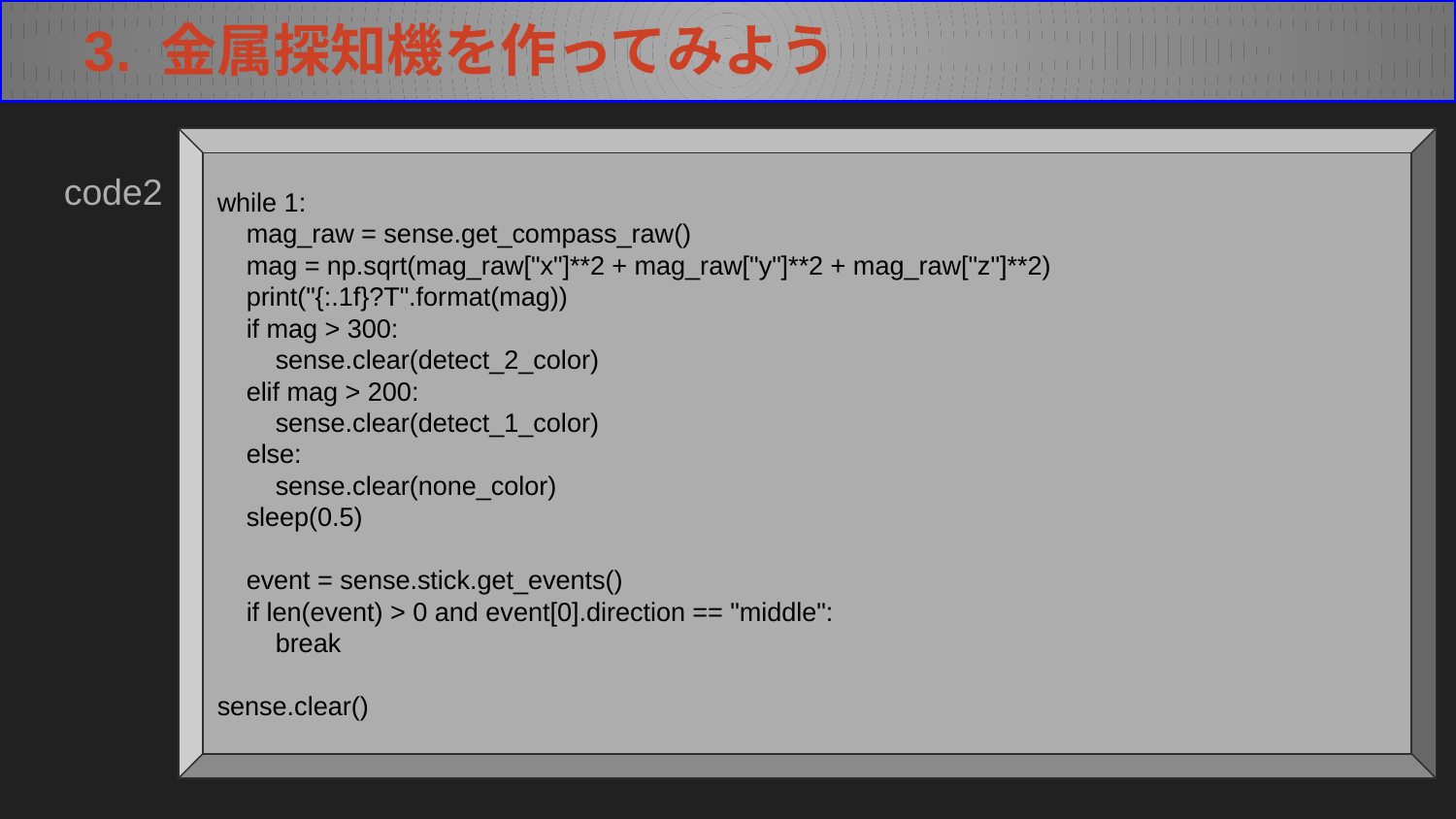

3. 金属探知機を作ってみよう
while 1:
    mag_raw = sense.get_compass_raw()
    mag = np.sqrt(mag_raw["x"]**2 + mag_raw["y"]**2 + mag_raw["z"]**2)
    print("{:.1f}?T".format(mag))
    if mag > 300:
        sense.clear(detect_2_color)
    elif mag > 200:
        sense.clear(detect_1_color)
    else:
        sense.clear(none_color)
    sleep(0.5)

    event = sense.stick.get_events()
    if len(event) > 0 and event[0].direction == "middle":
        break

sense.clear()
code2